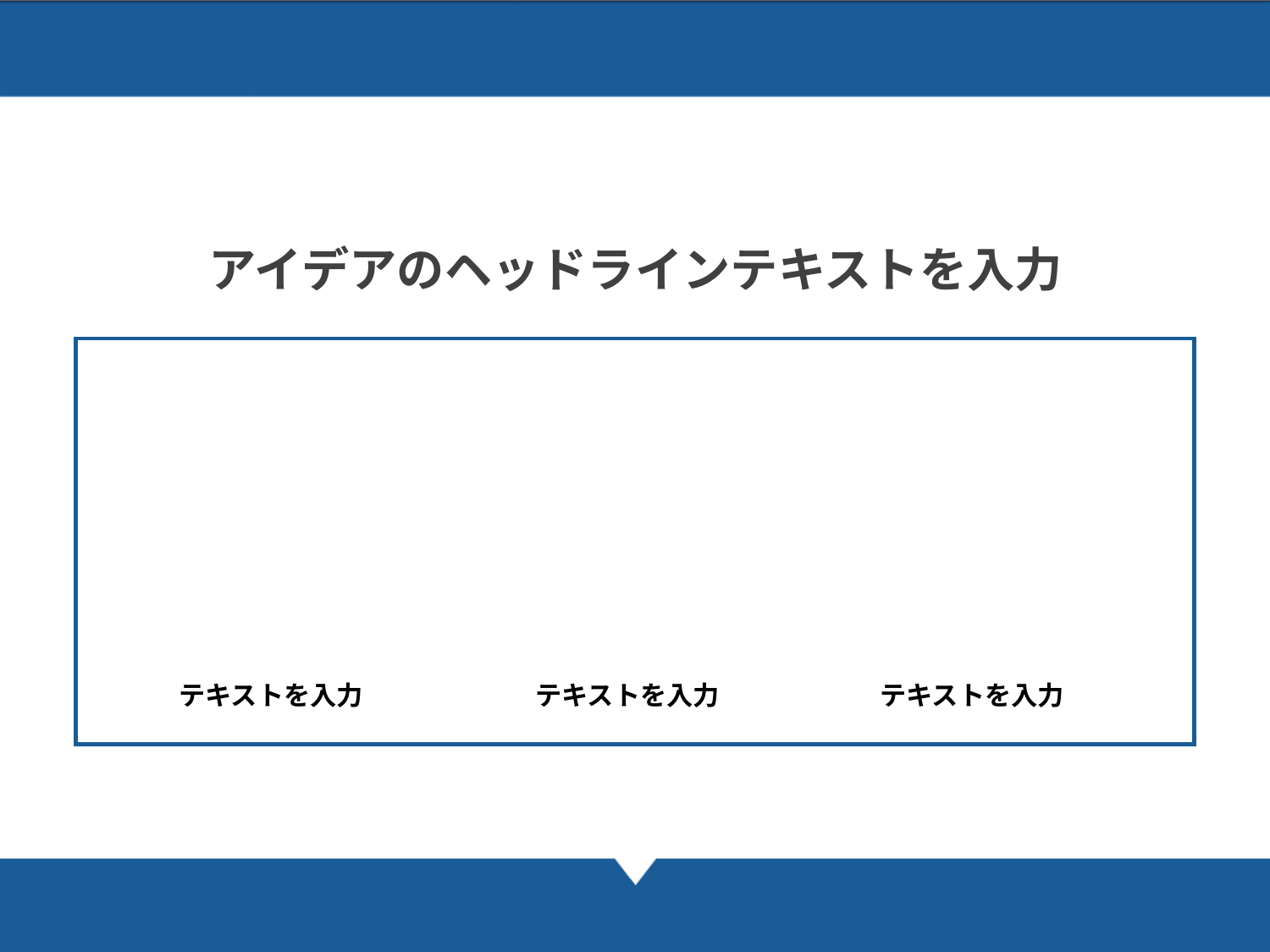

04 Idea B
35
アイデアのヘッドラインテキストを入力

テキストを入力
テキストを入力
テキストを入力
XX University　Name